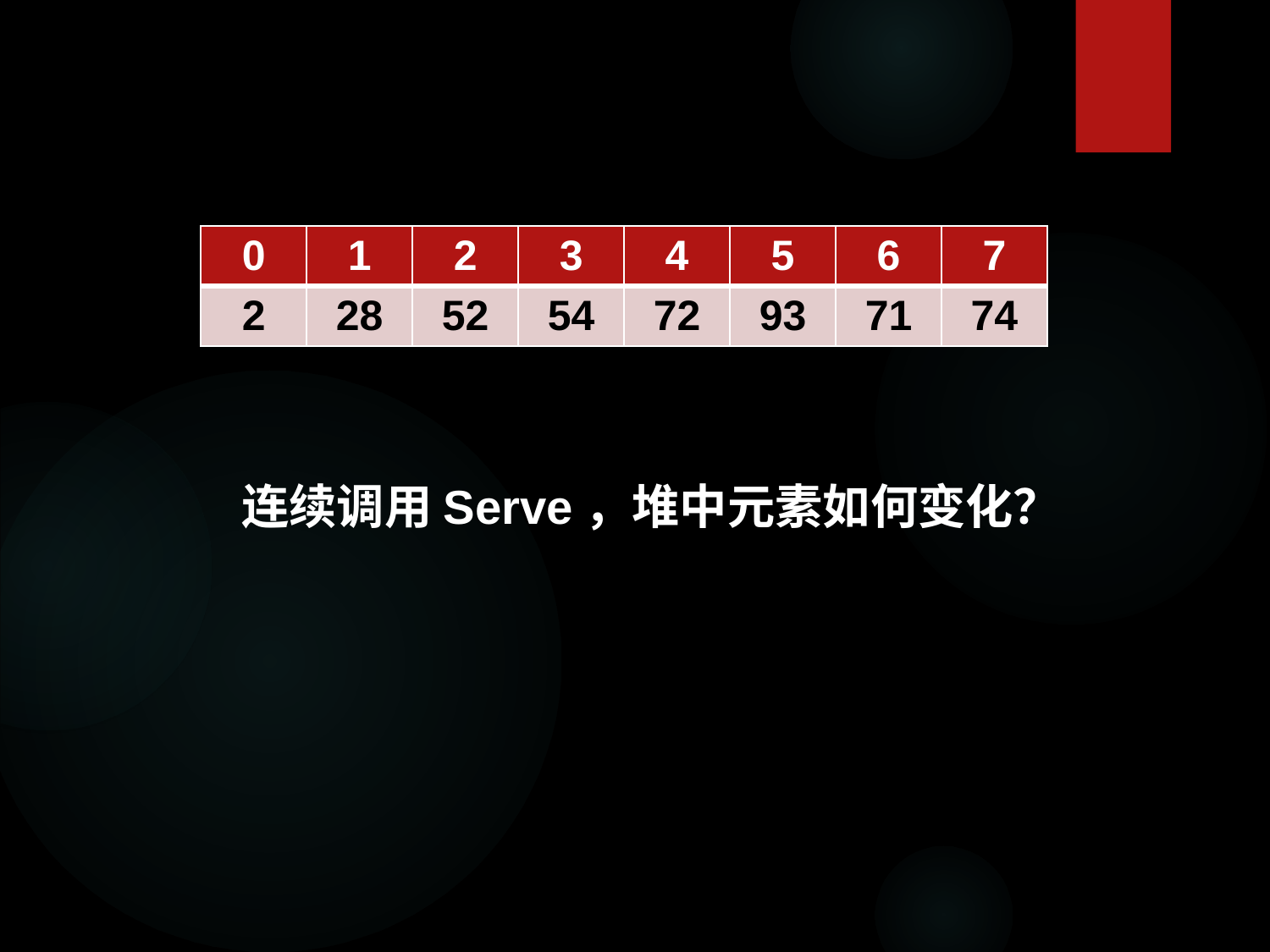

| 0 | 1 | 2 | 3 | 4 | 5 | 6 | 7 |
| --- | --- | --- | --- | --- | --- | --- | --- |
| 2 | 28 | 52 | 54 | 72 | 93 | 71 | 74 |
连续调用Serve，堆中元素如何变化？